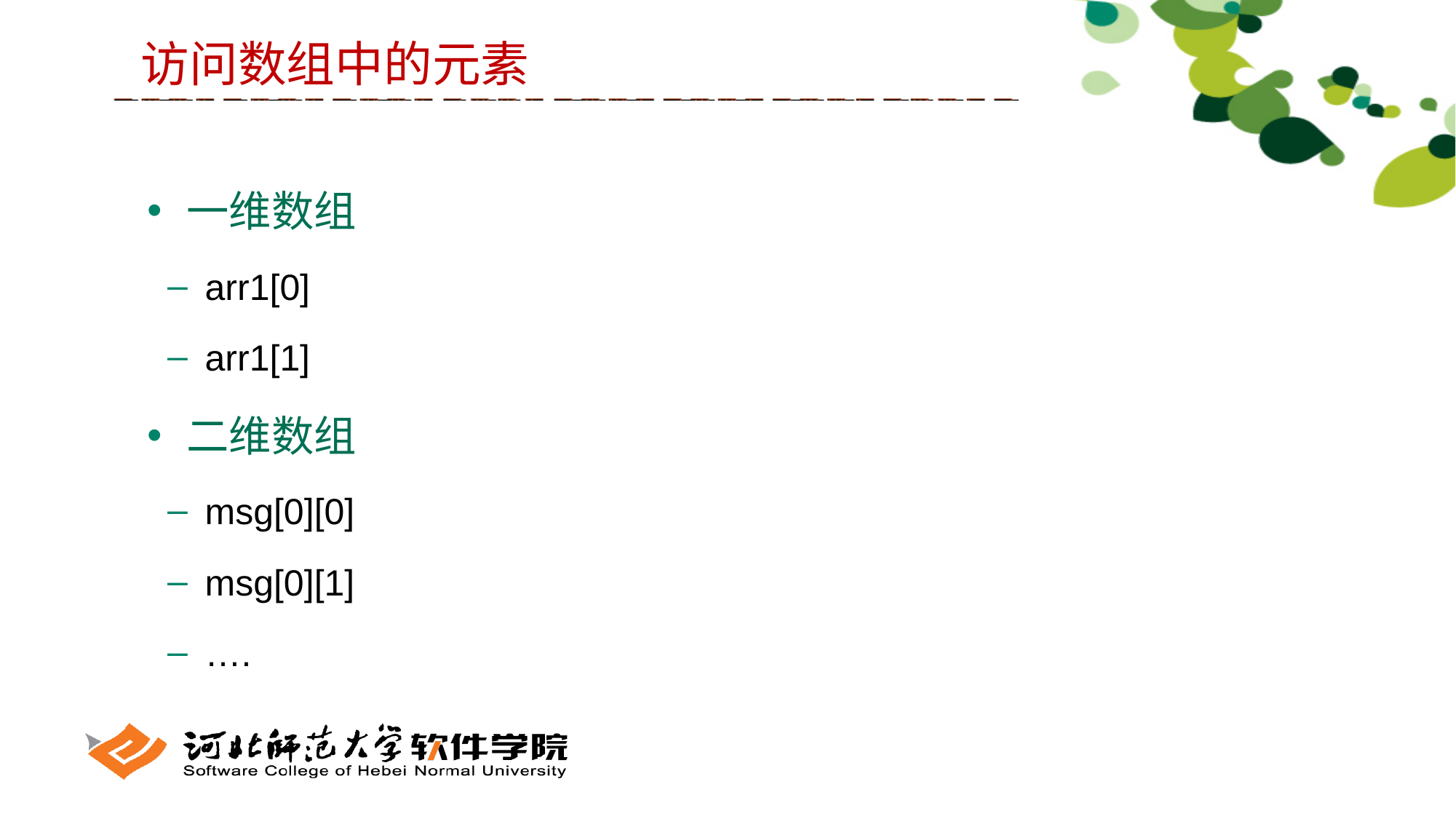

访问数组中的元素
 一维数组
 arr1[0]
 arr1[1]
 二维数组
 msg[0][0]
 msg[0][1]
 ….